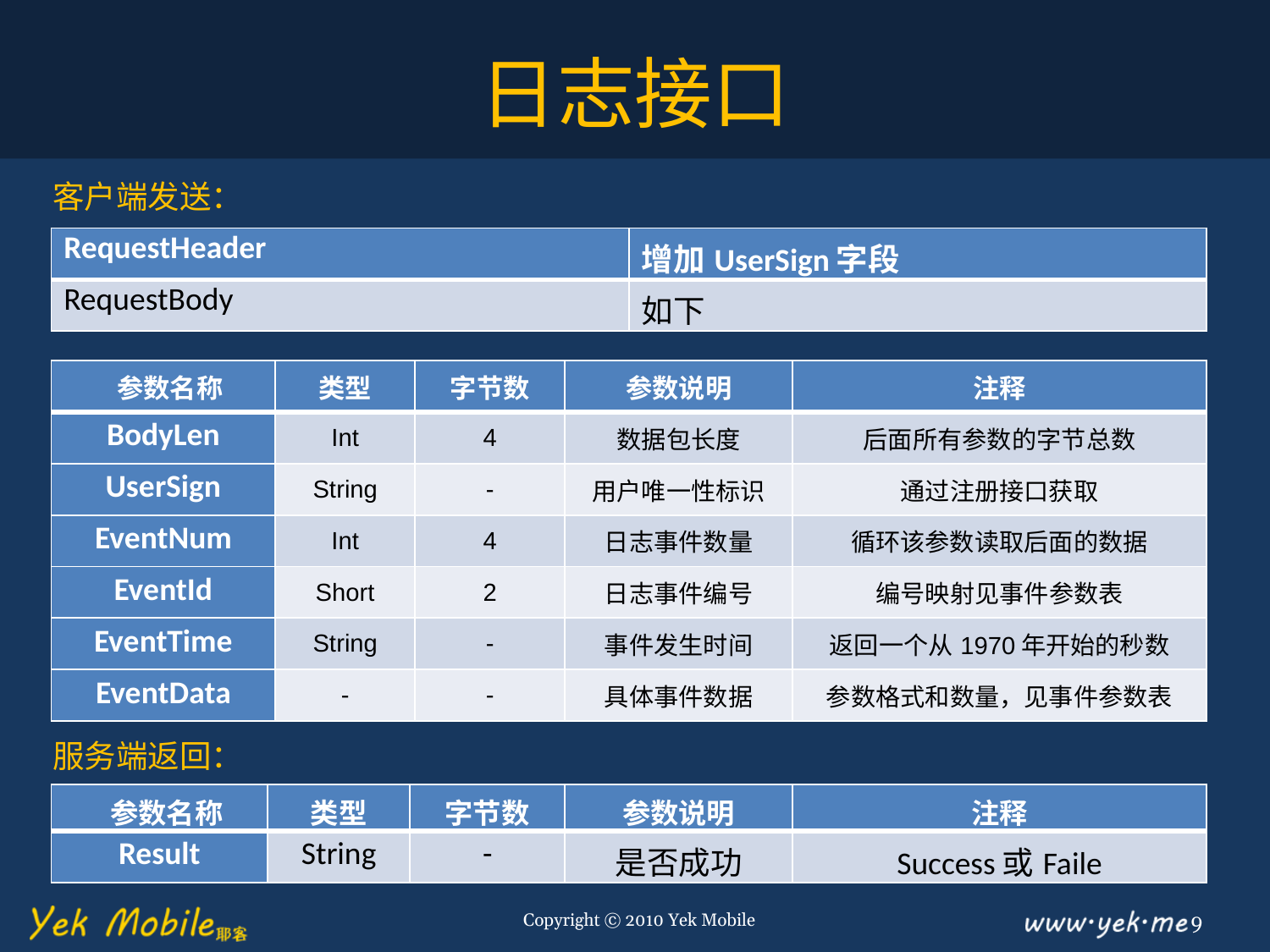

# 日志接口
客户端发送：
| RequestHeader | 增加UserSign字段 |
| --- | --- |
| RequestBody | 如下 |
| 参数名称 | 类型 | 字节数 | 参数说明 | 注释 |
| --- | --- | --- | --- | --- |
| BodyLen | Int | 4 | 数据包长度 | 后面所有参数的字节总数 |
| UserSign | String | - | 用户唯一性标识 | 通过注册接口获取 |
| EventNum | Int | 4 | 日志事件数量 | 循环该参数读取后面的数据 |
| EventId | Short | 2 | 日志事件编号 | 编号映射见事件参数表 |
| EventTime | String | - | 事件发生时间 | 返回一个从1970年开始的秒数 |
| EventData | - | - | 具体事件数据 | 参数格式和数量，见事件参数表 |
服务端返回：
| 参数名称 | 类型 | 字节数 | 参数说明 | 注释 |
| --- | --- | --- | --- | --- |
| Result | String | - | 是否成功 | Success或Faile |